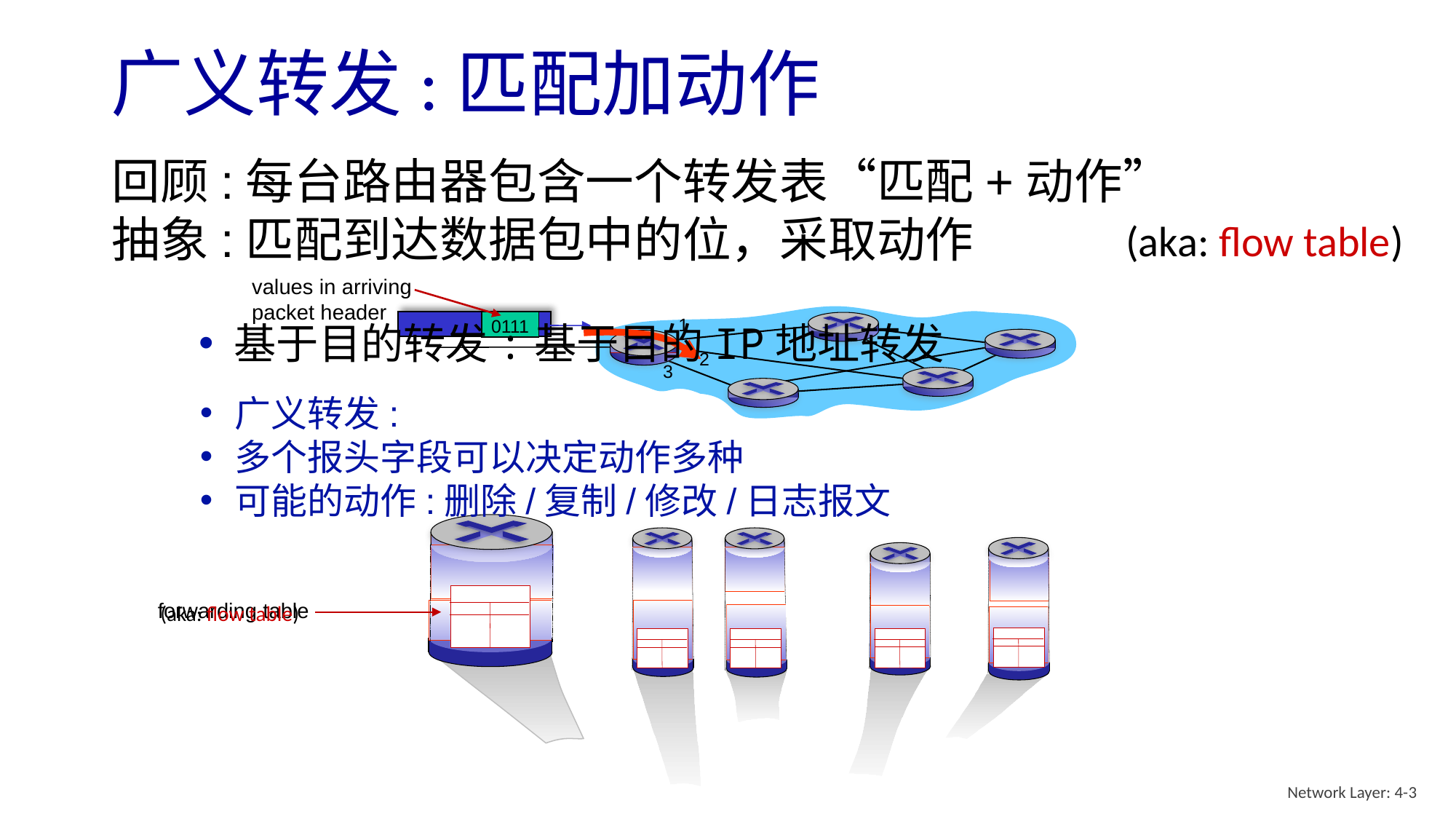

# 广义转发:匹配加动作
回顾:每台路由器包含一个转发表“匹配+动作”
抽象:匹配到达数据包中的位，采取动作
(aka: flow table)
(aka: flow table)
values in arriving
packet header

0111

1

2
3

基于目的转发:基于目的IP地址转发
广义转发:
多个报头字段可以决定动作多种
可能的动作:删除/复制/修改/日志报文

forwarding table
Network Layer: 4-3